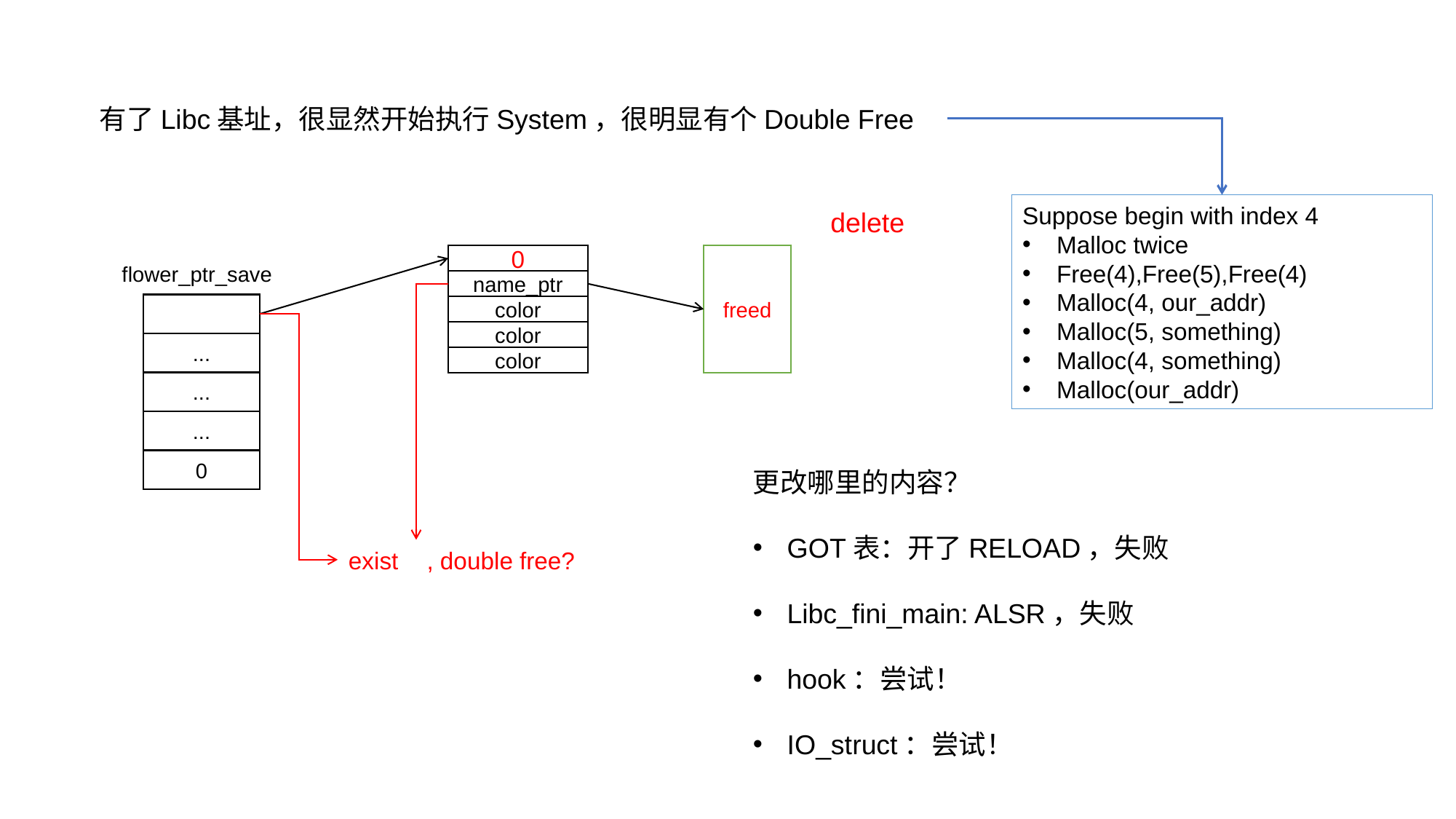

有了Libc基址，很显然开始执行System，很明显有个Double Free
Suppose begin with index 4
Malloc twice
Free(4),Free(5),Free(4)
Malloc(4, our_addr)
Malloc(5, something)
Malloc(4, something)
Malloc(our_addr)
delete
0
name_ptr
color
color
color
freed
flower_ptr_save

...
...
...
0
exist
, double free?
更改哪里的内容？

GOT表：开了RELOAD，失败

Libc_fini_main: ALSR，失败

hook：尝试！

IO_struct：尝试！